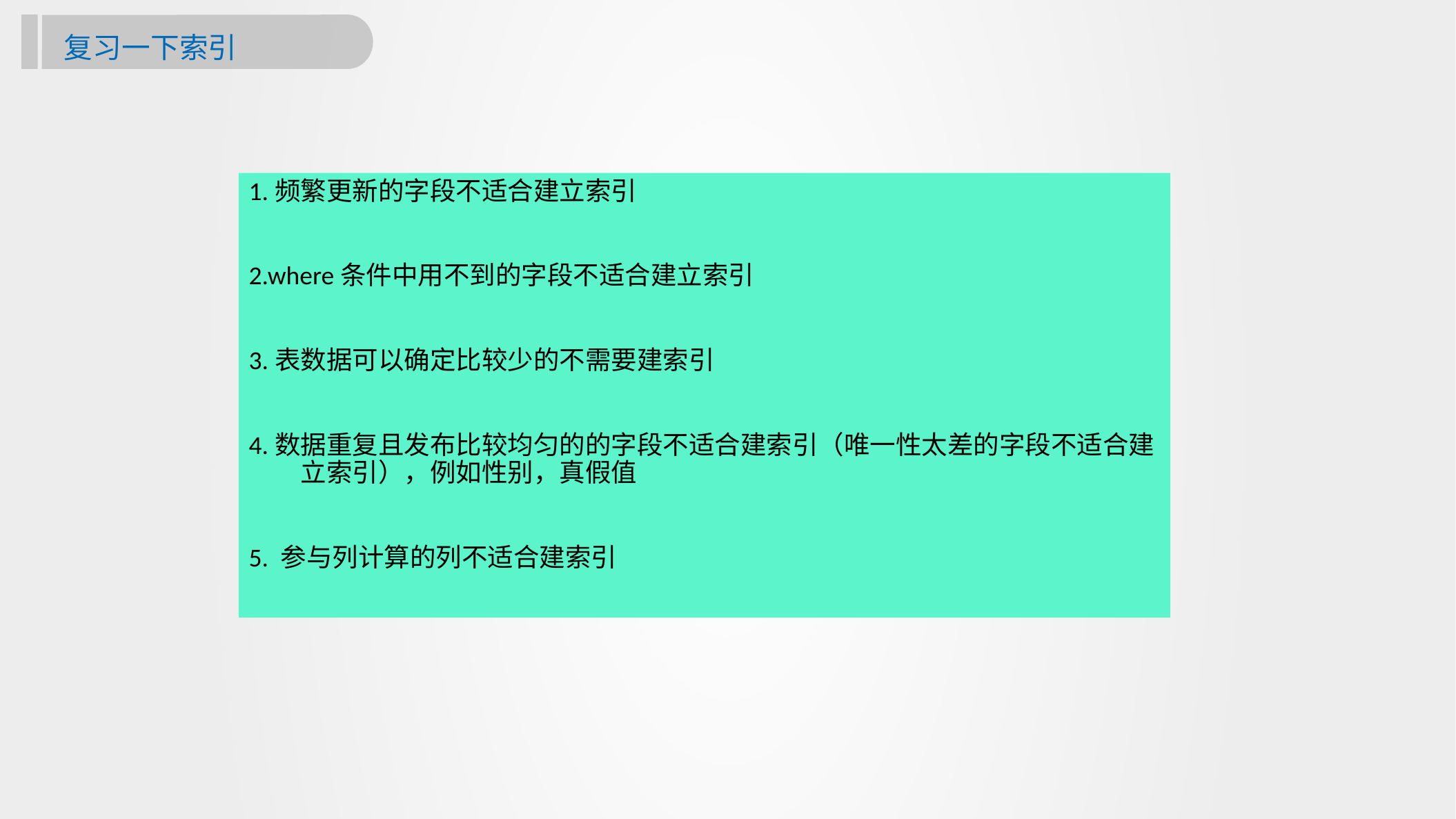

复习一下索引
1.频繁更新的字段不适合建立索引

2.where条件中用不到的字段不适合建立索引

3.表数据可以确定比较少的不需要建索引

4.数据重复且发布比较均匀的的字段不适合建索引（唯一性太差的字段不适合建立索引），例如性别，真假值

5. 参与列计算的列不适合建索引